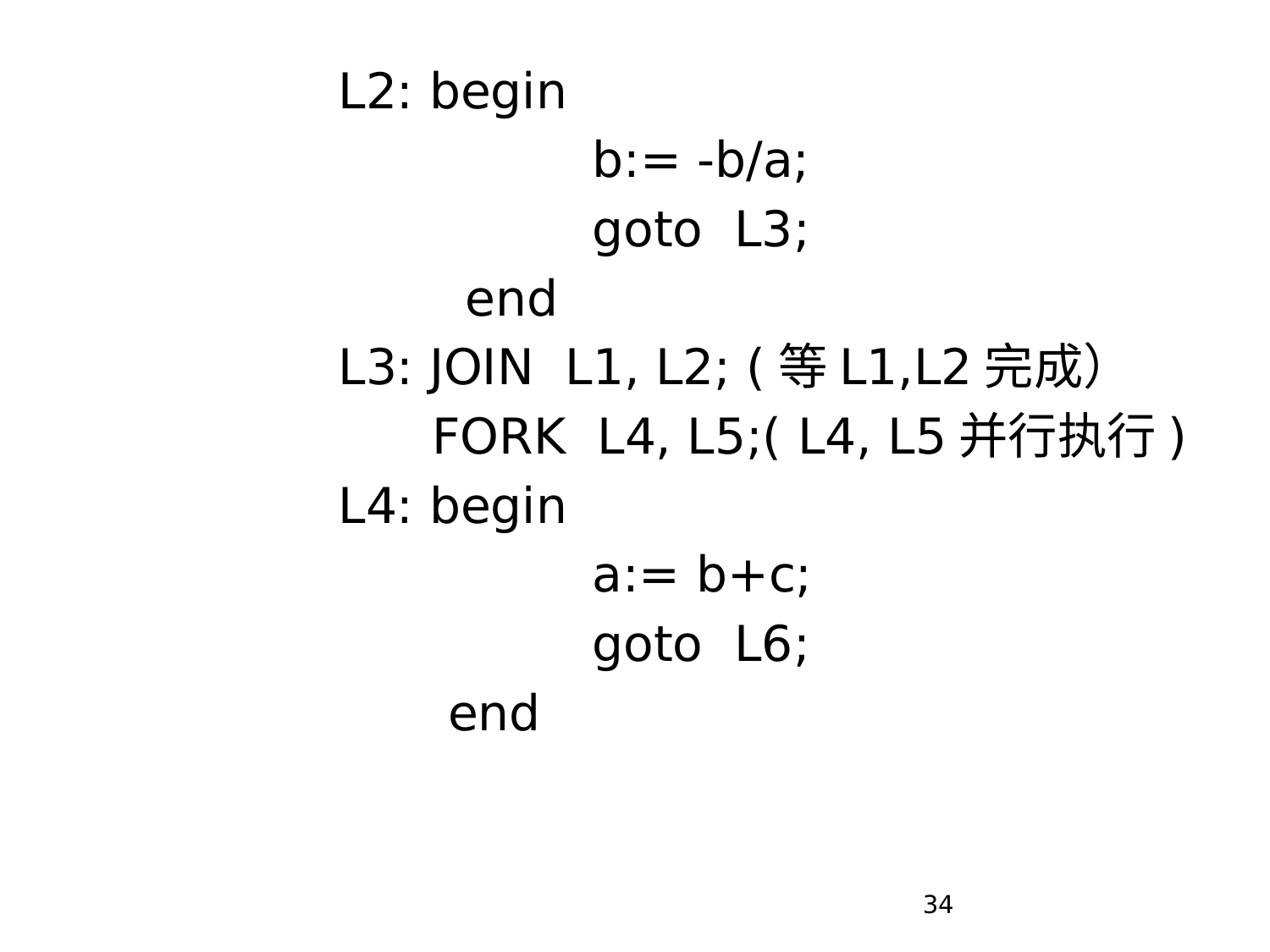

L2: begin
				b:= -b/a;
				goto  L3;
			end
		L3: JOIN  L1, L2; (等L1,L2完成）
		      FORK  L4, L5;( L4, L5并行执行)
		L4: begin
				a:= b+c;
				goto  L6;
		       end
34